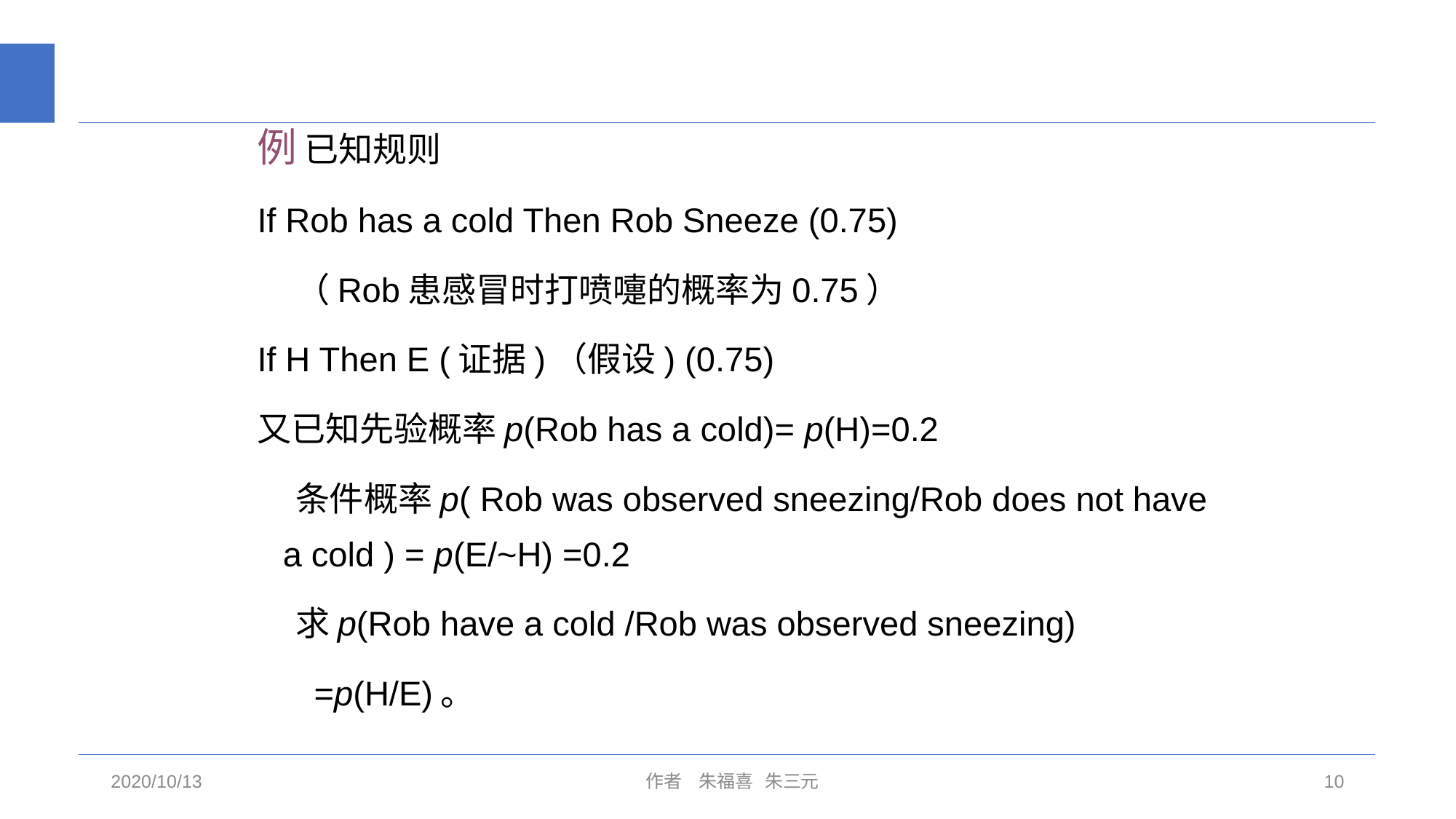

#
例 已知规则
If Rob has a cold Then Rob Sneeze (0.75)
    （Rob患感冒时打喷嚏的概率为0.75）
If H Then E (证据)（假设) (0.75)
又已知先验概率p(Rob has a cold)= p(H)=0.2
    条件概率p( Rob was observed sneezing/Rob does not have a cold ) = p(E/~H) =0.2
    求p(Rob have a cold /Rob was observed sneezing)
      =p(H/E)。
2020/10/13
 作者   朱福喜  朱三元
10